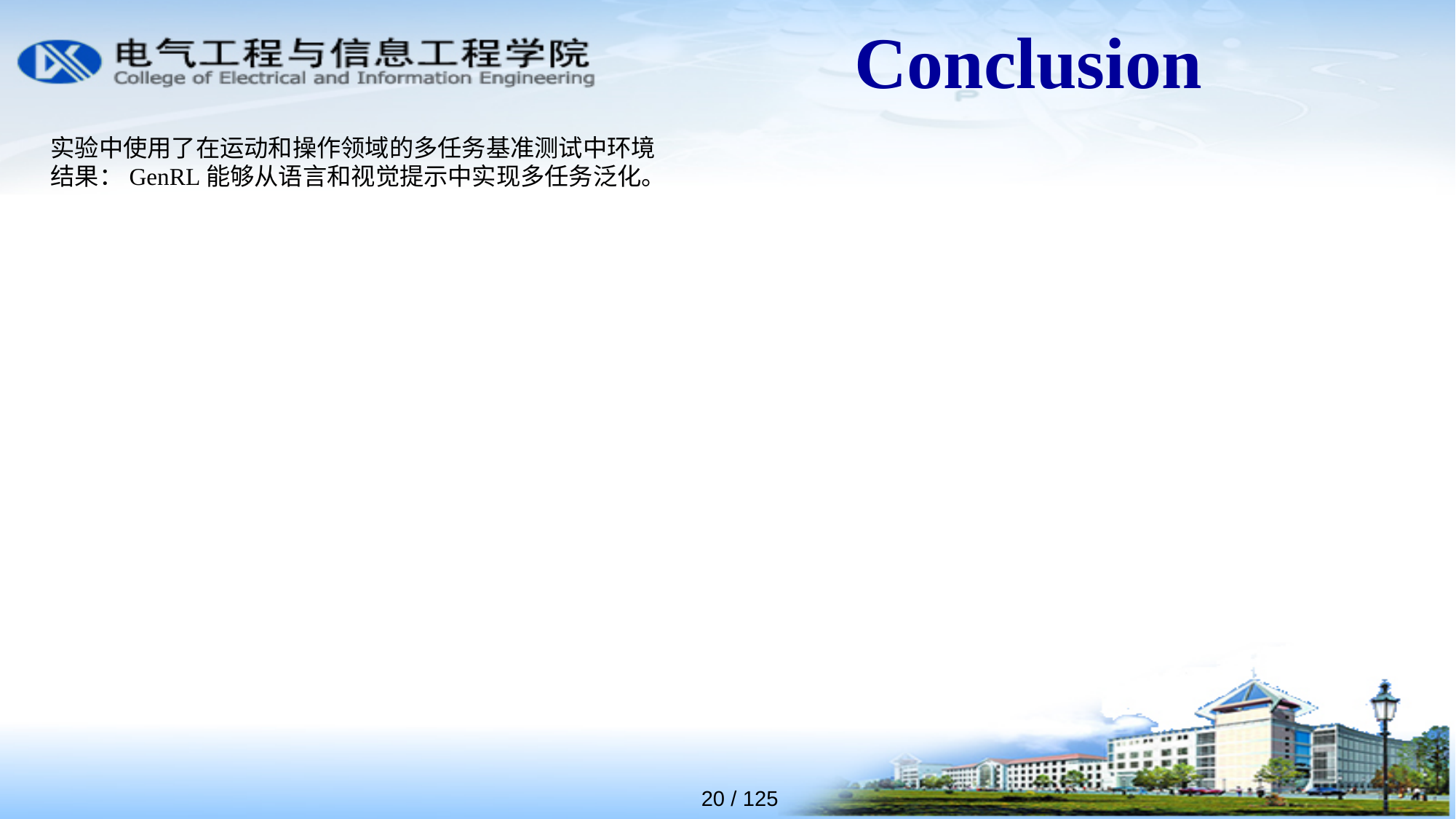

Conclusion
实验中使用了在运动和操作领域的多任务基准测试中环境
结果：GenRL能够从语言和视觉提示中实现多任务泛化。
20 / 125